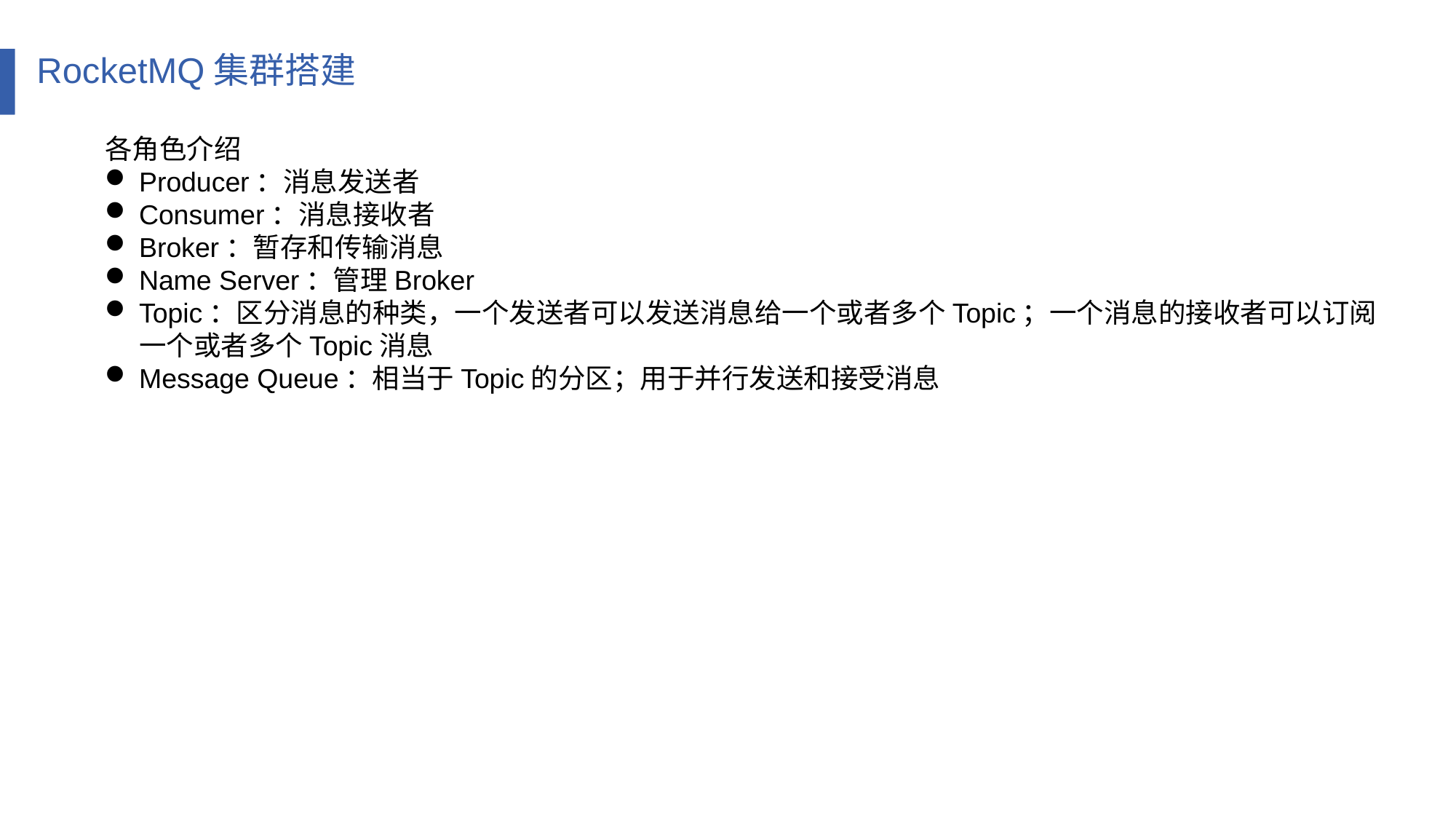

RocketMQ集群搭建
各角色介绍
Producer：消息发送者
Consumer：消息接收者
Broker：暂存和传输消息
Name Server：管理Broker
Topic：区分消息的种类，一个发送者可以发送消息给一个或者多个Topic；一个消息的接收者可以订阅一个或者多个Topic消息
Message Queue：相当于Topic的分区；用于并行发送和接受消息